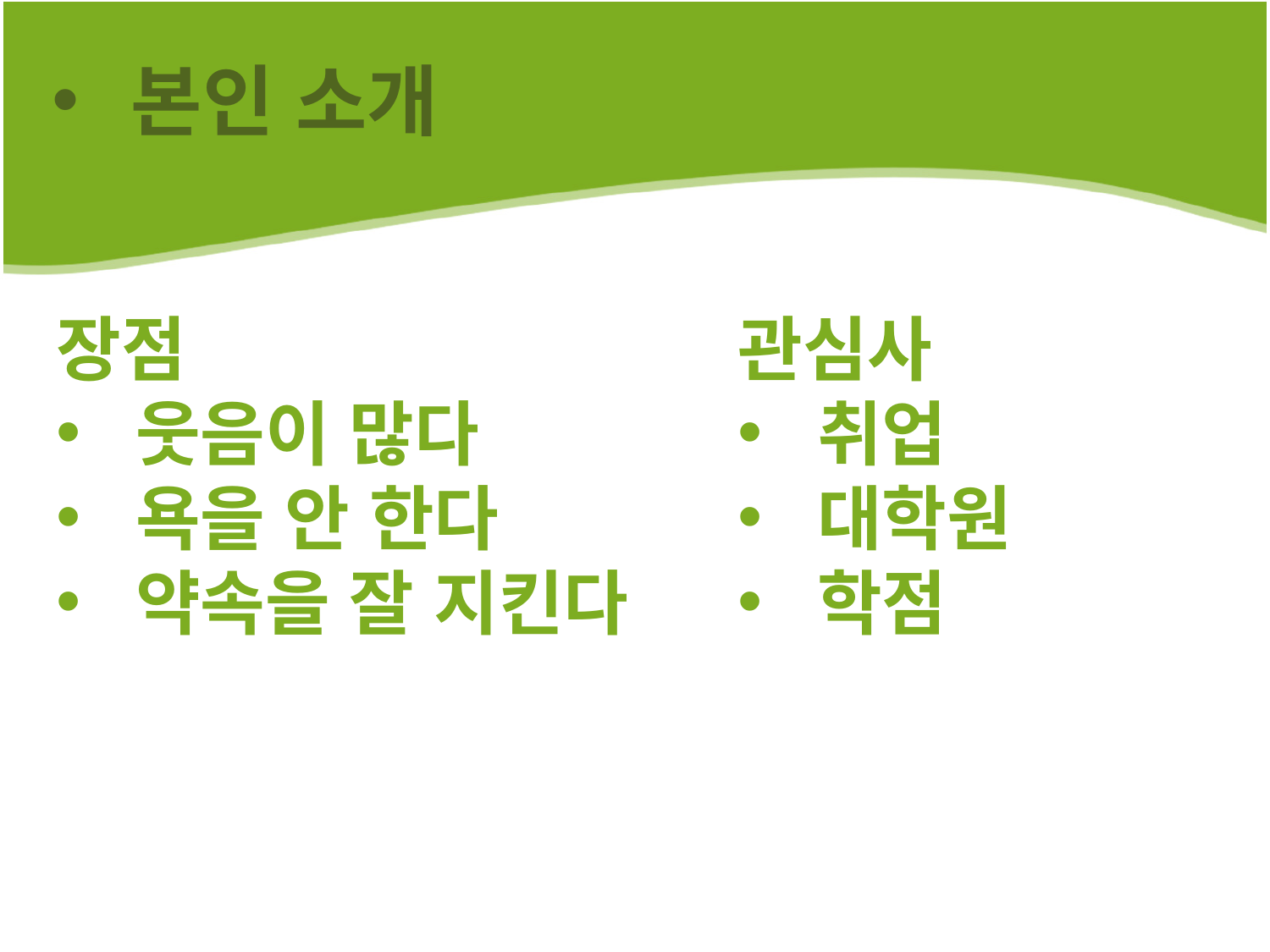

본인 소개
관심사
취업
대학원
학점
장점
웃음이 많다
욕을 안 한다
약속을 잘 지킨다
자료
현상